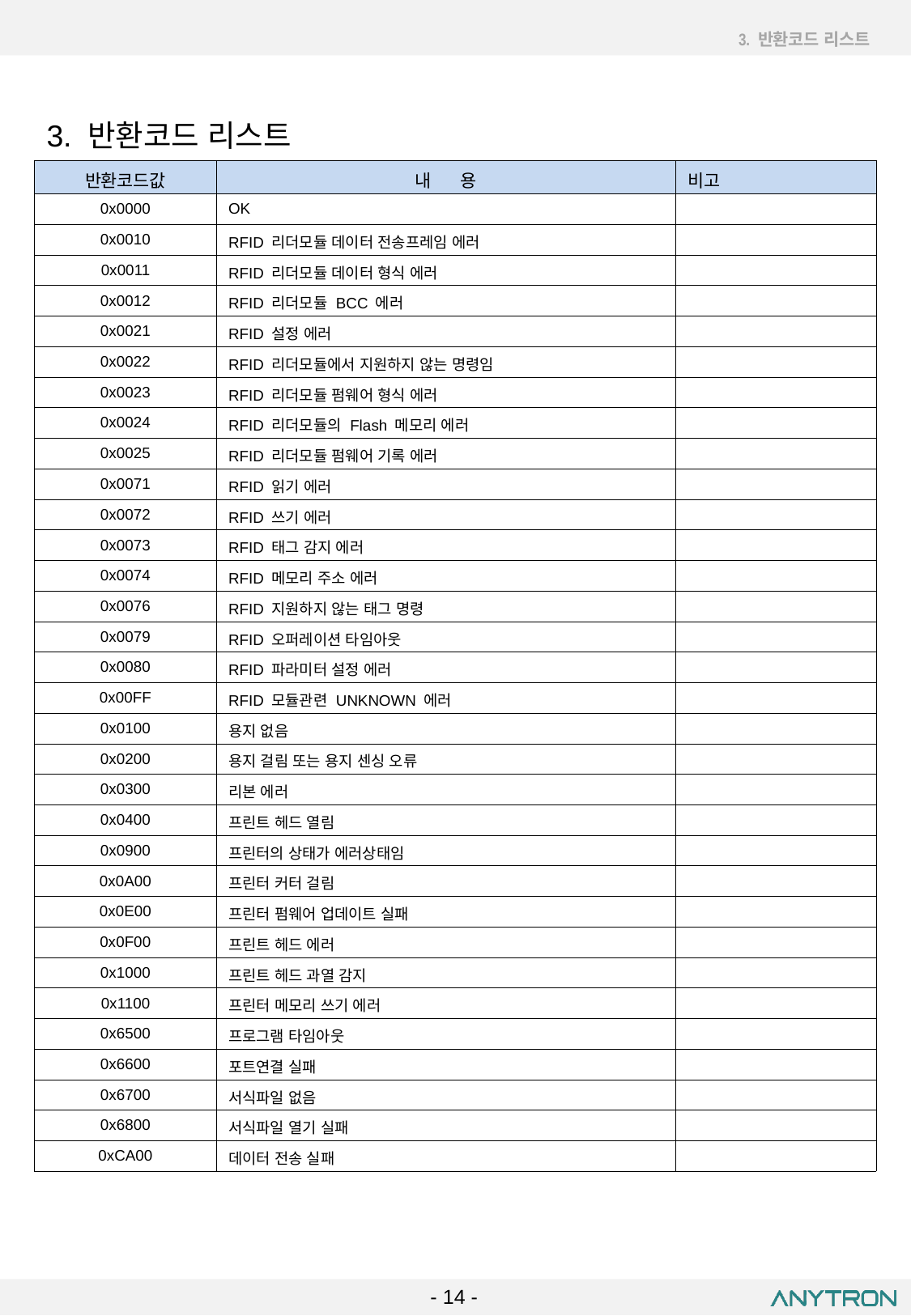

3. 반환코드 리스트
3. 반환코드 리스트
| 반환코드값 | 내 용 | 비고 |
| --- | --- | --- |
| 0x0000 | OK |  |
| 0x0010 | RFID 리더모듈 데이터 전송프레임 에러 |  |
| 0x0011 | RFID 리더모듈 데이터 형식 에러 |  |
| 0x0012 | RFID 리더모듈 BCC 에러 |  |
| 0x0021 | RFID 설정 에러 |  |
| 0x0022 | RFID 리더모듈에서 지원하지 않는 명령임 |  |
| 0x0023 | RFID 리더모듈 펌웨어 형식 에러 |  |
| 0x0024 | RFID 리더모듈의 Flash 메모리 에러 |  |
| 0x0025 | RFID 리더모듈 펌웨어 기록 에러 |  |
| 0x0071 | RFID 읽기 에러 |  |
| 0x0072 | RFID 쓰기 에러 |  |
| 0x0073 | RFID 태그 감지 에러 |  |
| 0x0074 | RFID 메모리 주소 에러 |  |
| 0x0076 | RFID 지원하지 않는 태그 명령 |  |
| 0x0079 | RFID 오퍼레이션 타임아웃 |  |
| 0x0080 | RFID 파라미터 설정 에러 |  |
| 0x00FF | RFID 모듈관련 UNKNOWN 에러 |  |
| 0x0100 | 용지 없음 |  |
| 0x0200 | 용지 걸림 또는 용지 센싱 오류 |  |
| 0x0300 | 리본 에러 |  |
| 0x0400 | 프린트 헤드 열림 |  |
| 0x0900 | 프린터의 상태가 에러상태임 |  |
| 0x0A00 | 프린터 커터 걸림 |  |
| 0x0E00 | 프린터 펌웨어 업데이트 실패 |  |
| 0x0F00 | 프린트 헤드 에러 |  |
| 0x1000 | 프린트 헤드 과열 감지 |  |
| 0x1100 | 프린터 메모리 쓰기 에러 |  |
| 0x6500 | 프로그램 타임아웃 |  |
| 0x6600 | 포트연결 실패 |  |
| 0x6700 | 서식파일 없음 |  |
| 0x6800 | 서식파일 열기 실패 |  |
| 0xCA00 | 데이터 전송 실패 |  |